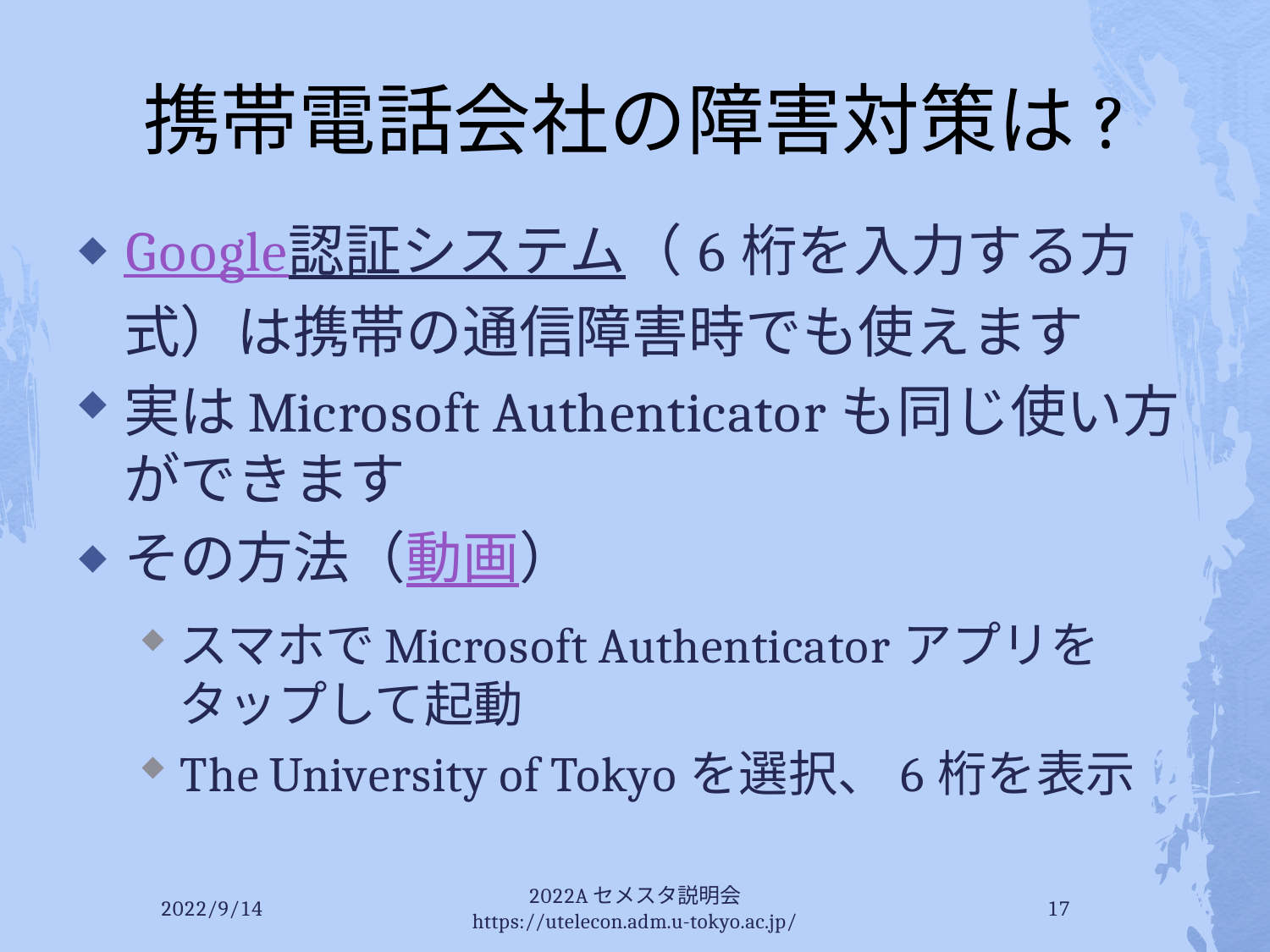

# 携帯電話会社の障害対策は?
Google認証システム（6桁を入力する方式）は携帯の通信障害時でも使えます
実はMicrosoft Authenticatorも同じ使い方ができます
その方法（動画）
スマホでMicrosoft Authenticatorアプリをタップして起動
The University of Tokyoを選択、6桁を表示
2022/9/14
2022Aセメスタ説明会 https://utelecon.adm.u-tokyo.ac.jp/
17